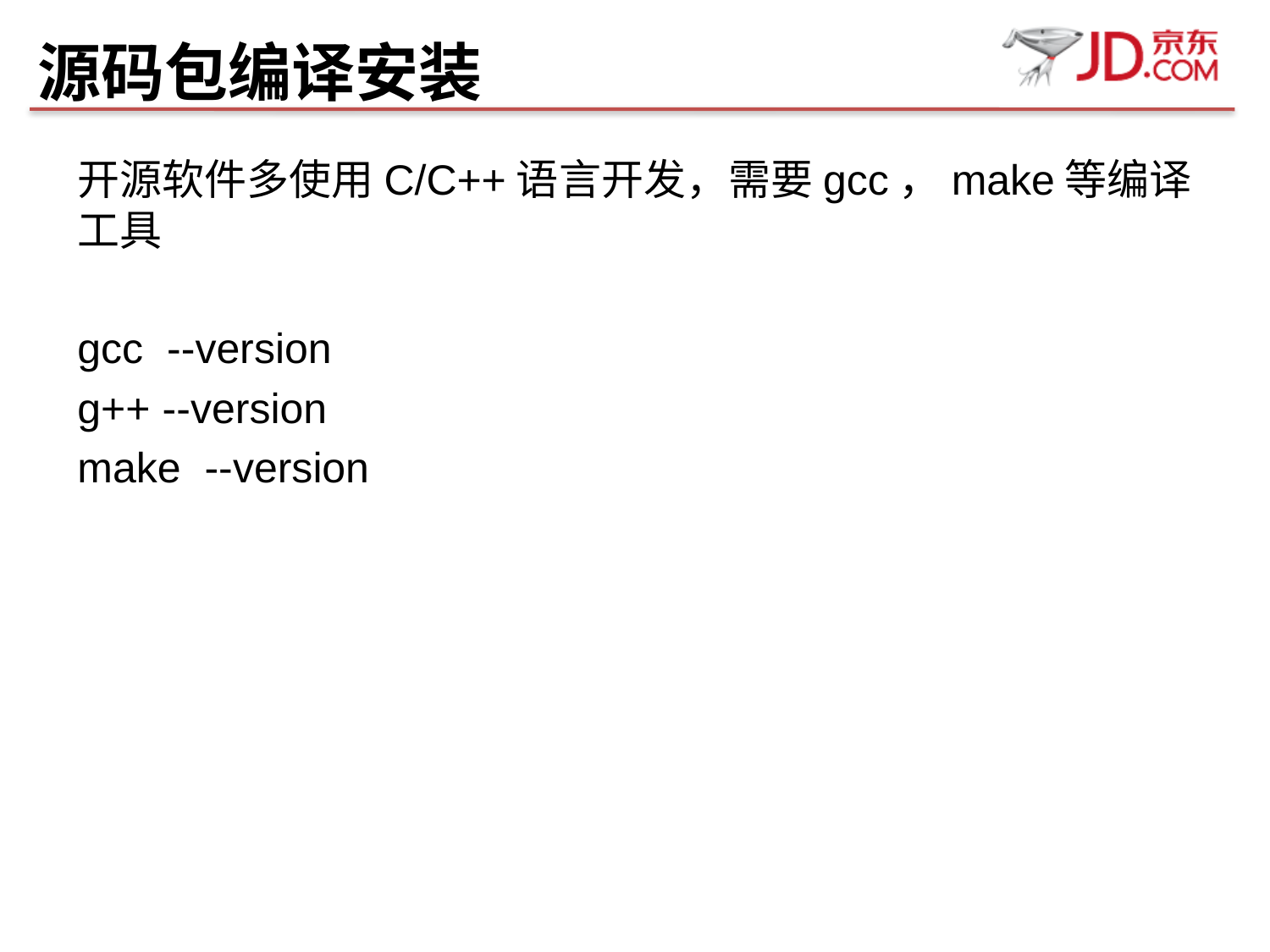

# 源码包编译安装
开源软件多使用C/C++语言开发，需要gcc，make等编译工具

gcc  --version
g++ --version
make  --version